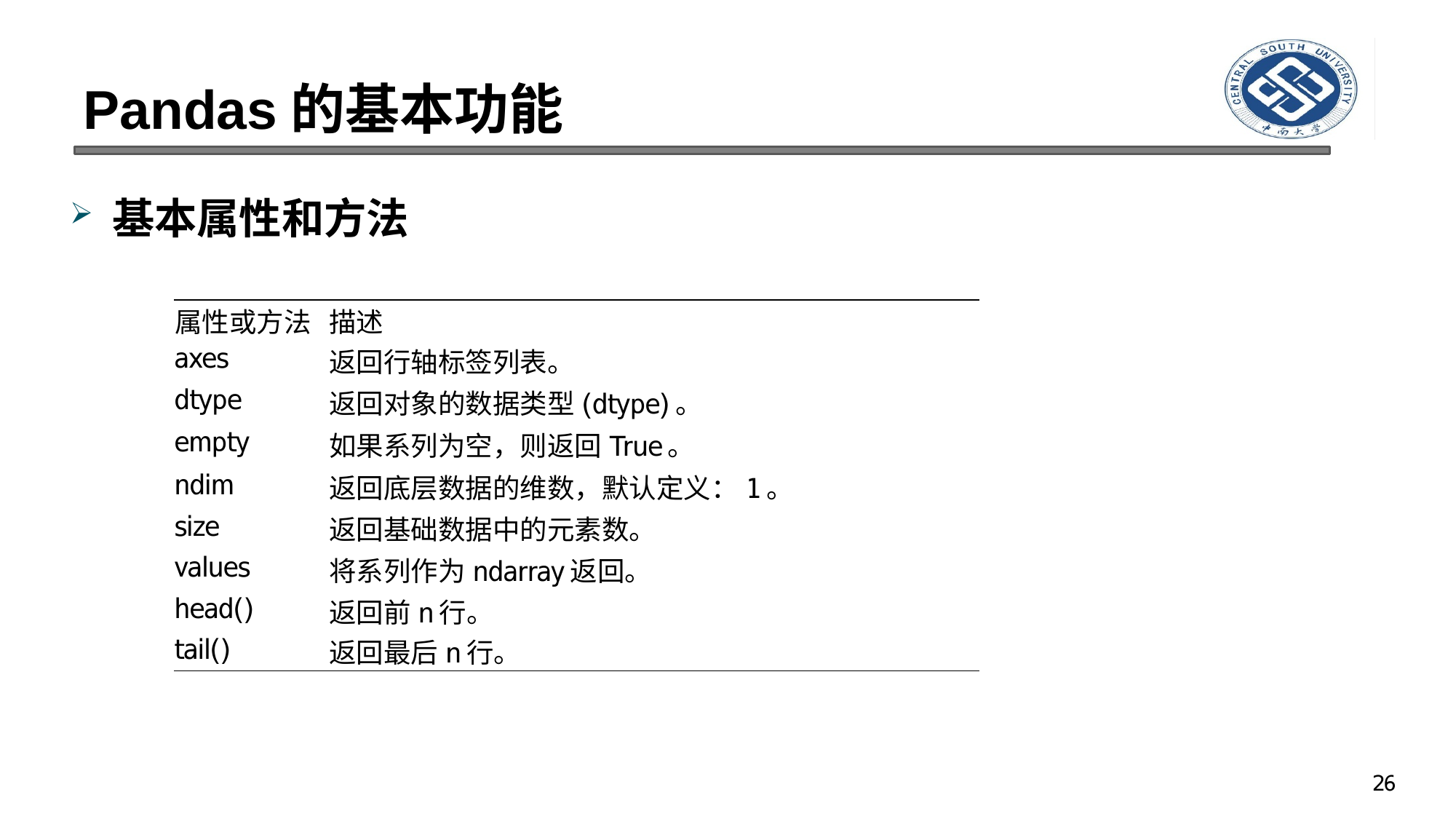

# Pandas的基本功能
基本属性和方法

| 属性或方法 | 描述 |
| --- | --- |
| axes | 返回行轴标签列表。 |
| dtype | 返回对象的数据类型(dtype)。 |
| empty | 如果系列为空，则返回True。 |
| ndim | 返回底层数据的维数，默认定义：1。 |
| size | 返回基础数据中的元素数。 |
| values | 将系列作为ndarray返回。 |
| head() | 返回前n行。 |
| tail() | 返回最后n行。 |
26